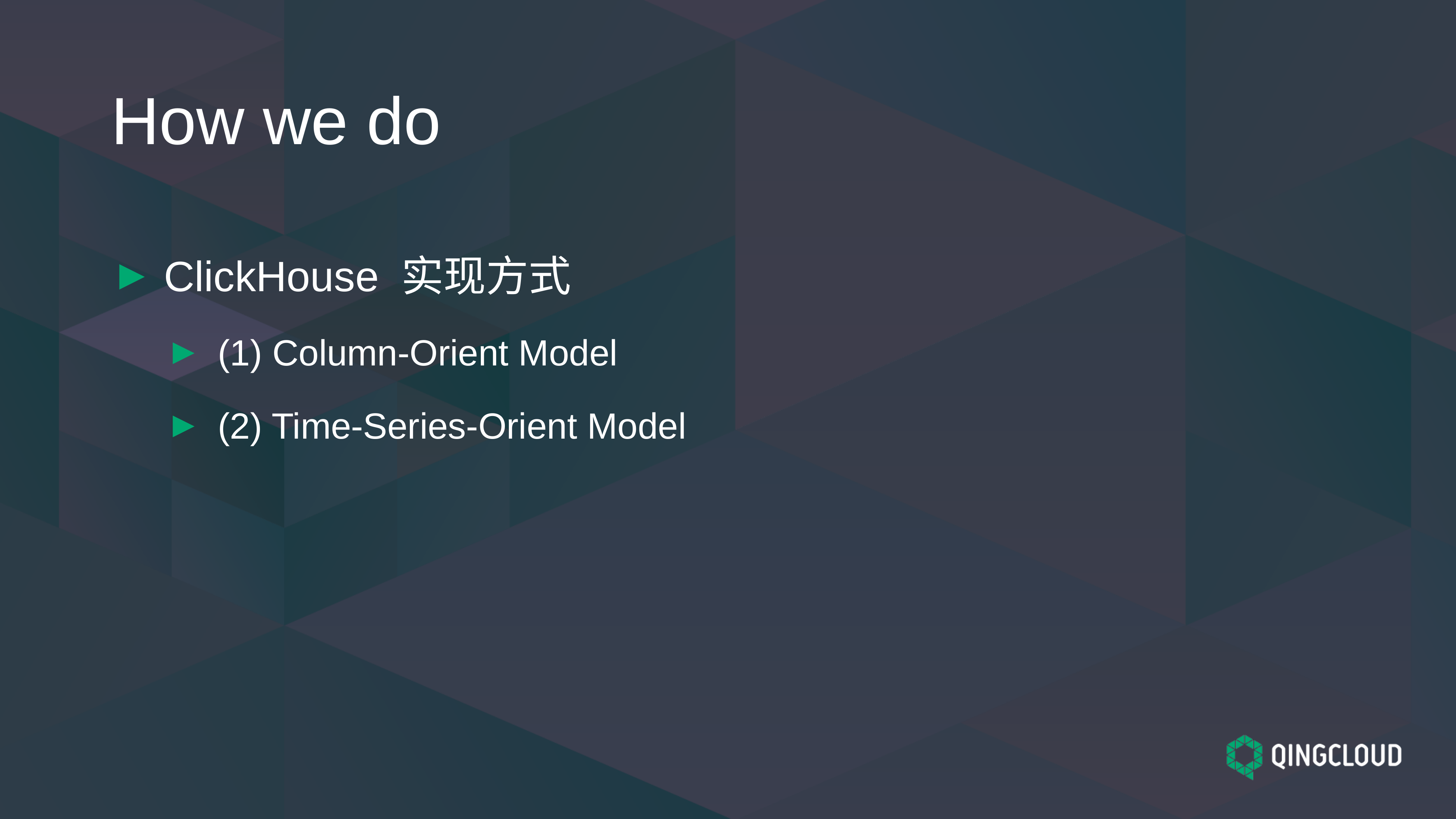

# How we do
ClickHouse 实现方式
(1) Column-Orient Model
(2) Time-Series-Orient Model